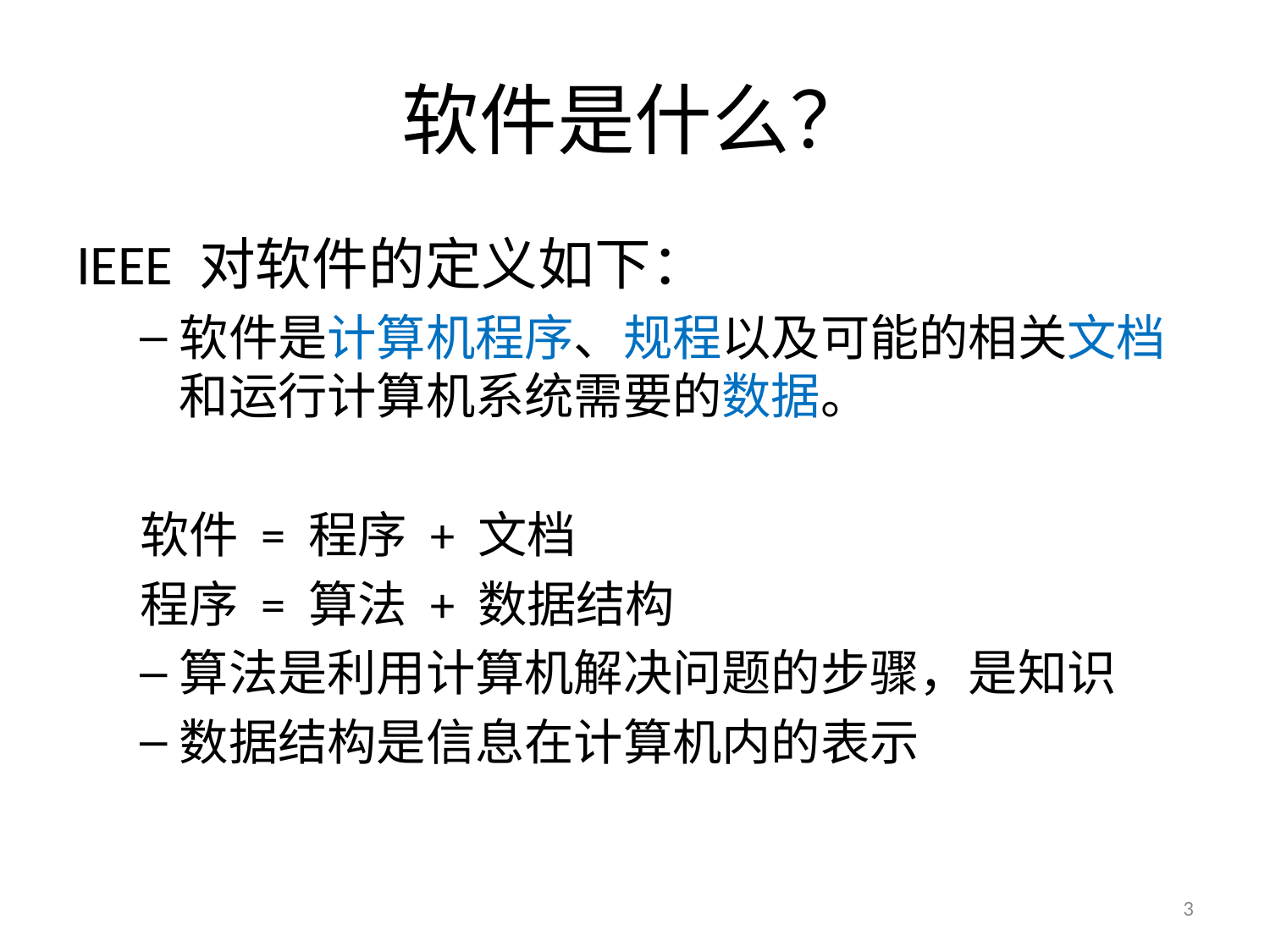

# 软件是什么？
IEEE 对软件的定义如下：
软件是计算机程序、规程以及可能的相关文档和运行计算机系统需要的数据。

软件 = 程序 + 文档
程序 = 算法 + 数据结构
算法是利用计算机解决问题的步骤，是知识
数据结构是信息在计算机内的表示
3